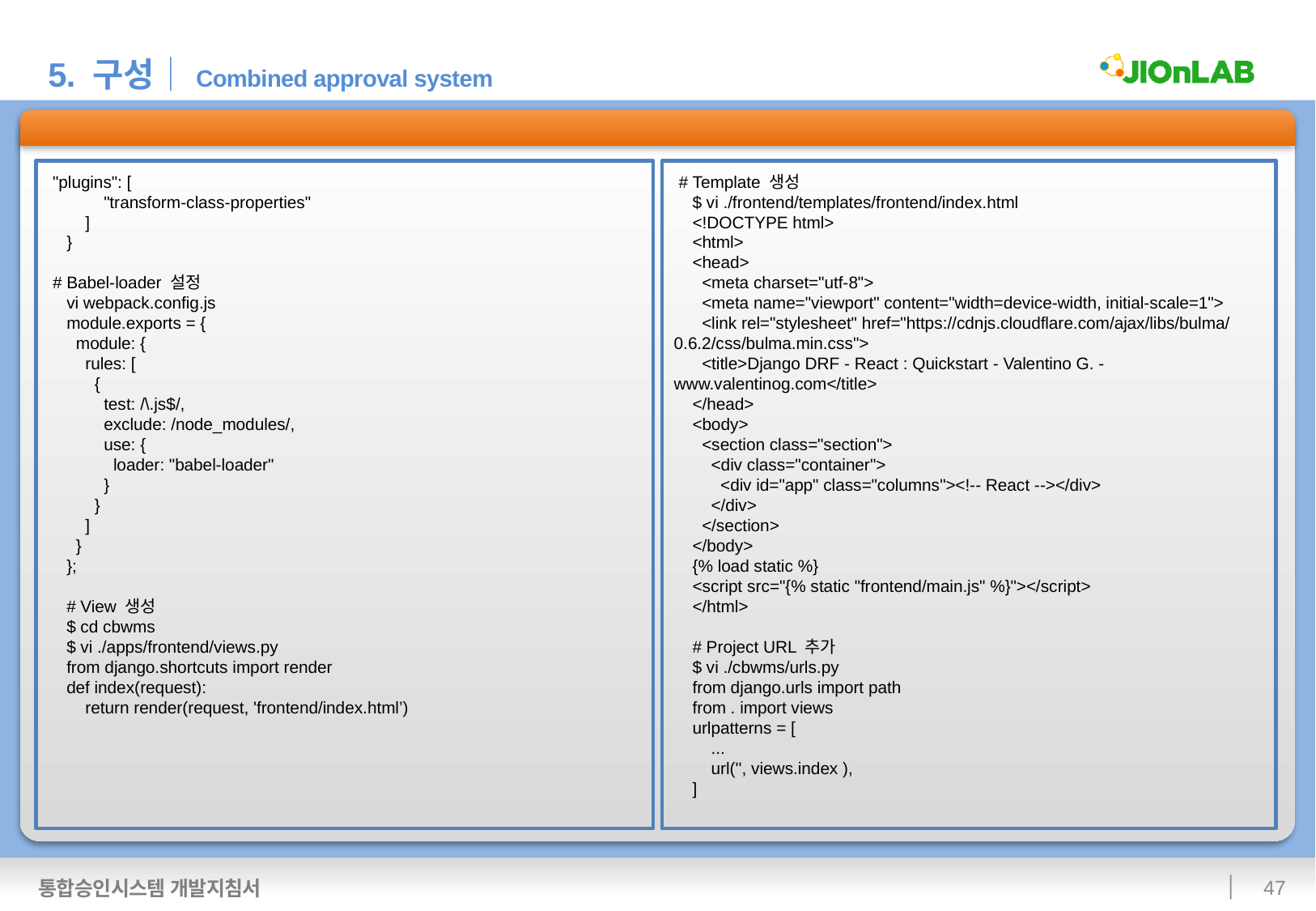

5. 구성│Combined approval system

통합승인시스템 구성

 "plugins": [
            "transform-class-properties"
        ]
    }

 # Babel-loader 설정
    vi webpack.config.js
    module.exports = {
      module: {
        rules: [
          {
            test: /\.js$/,
            exclude: /node_modules/,
            use: {
              loader: "babel-loader"
            }
          }
        ]
      }
    };

    # View 생성
    $ cd cbwms
    $ vi ./apps/frontend/views.py
    from django.shortcuts import render
    def index(request):
        return render(request, 'frontend/index.html’)

 # Template 생성
    $ vi ./frontend/templates/frontend/index.html
    <!DOCTYPE html>
    <html>
    <head>
      <meta charset="utf-8">
      <meta name="viewport" content="width=device-width, initial-scale=1">
      <link rel="stylesheet" href="https://cdnjs.cloudflare.com/ajax/libs/bulma/0.6.2/css/bulma.min.css">
      <title>Django DRF - React : Quickstart - Valentino G. - www.valentinog.com</title>
    </head>
    <body>
      <section class="section">
        <div class="container">
          <div id="app" class="columns"><!-- React --></div>
        </div>
      </section>
    </body>
    {% load static %}
    <script src="{% static "frontend/main.js" %}"></script>
    </html>

    # Project URL 추가
    $ vi ./cbwms/urls.py
    from django.urls import path
    from . import views
    urlpatterns = [
        ...
        url('', views.index ),
    ]

 47